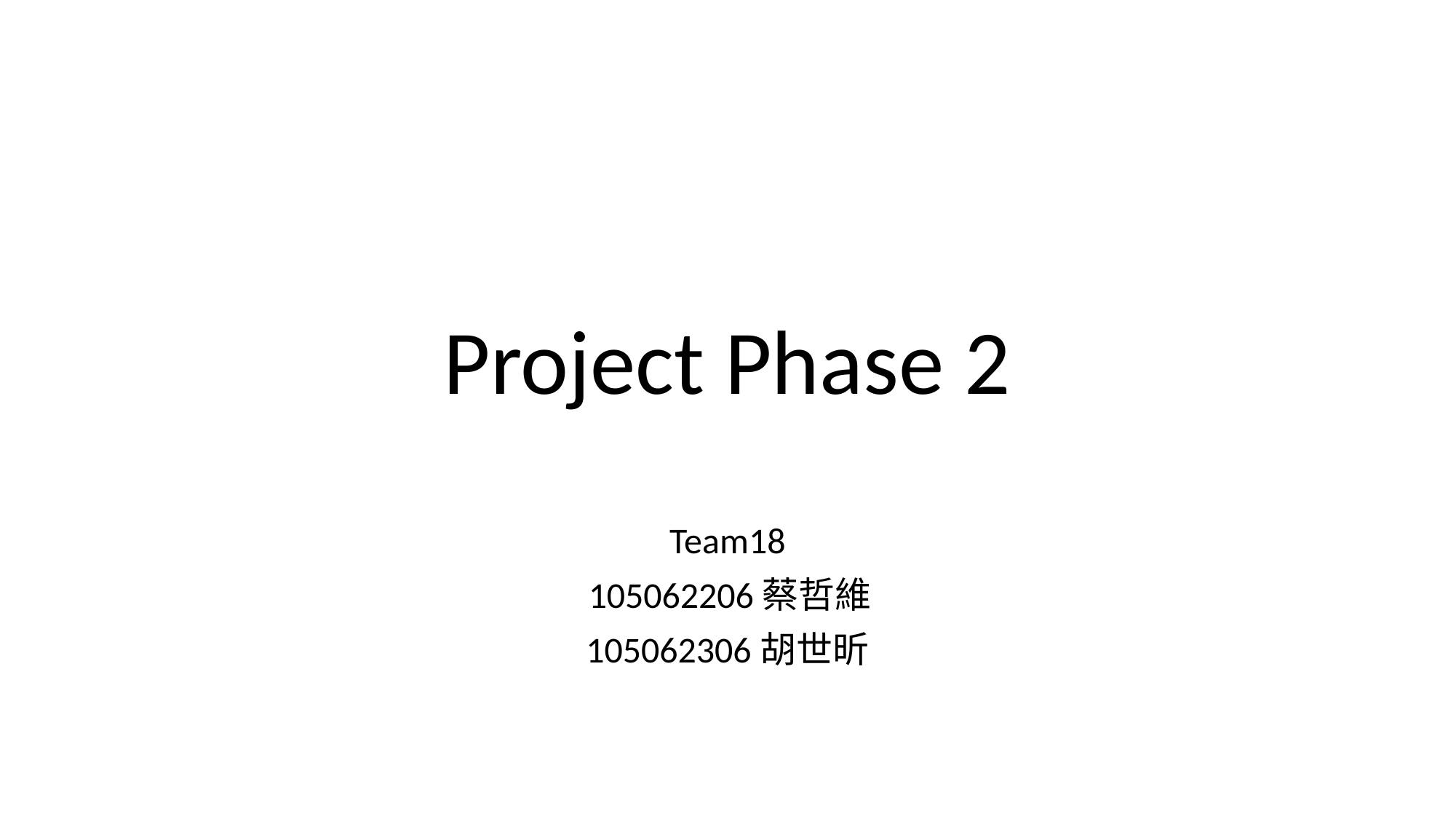

# Project Phase 2
Team18
   105062206蔡哲維
105062306胡世昕